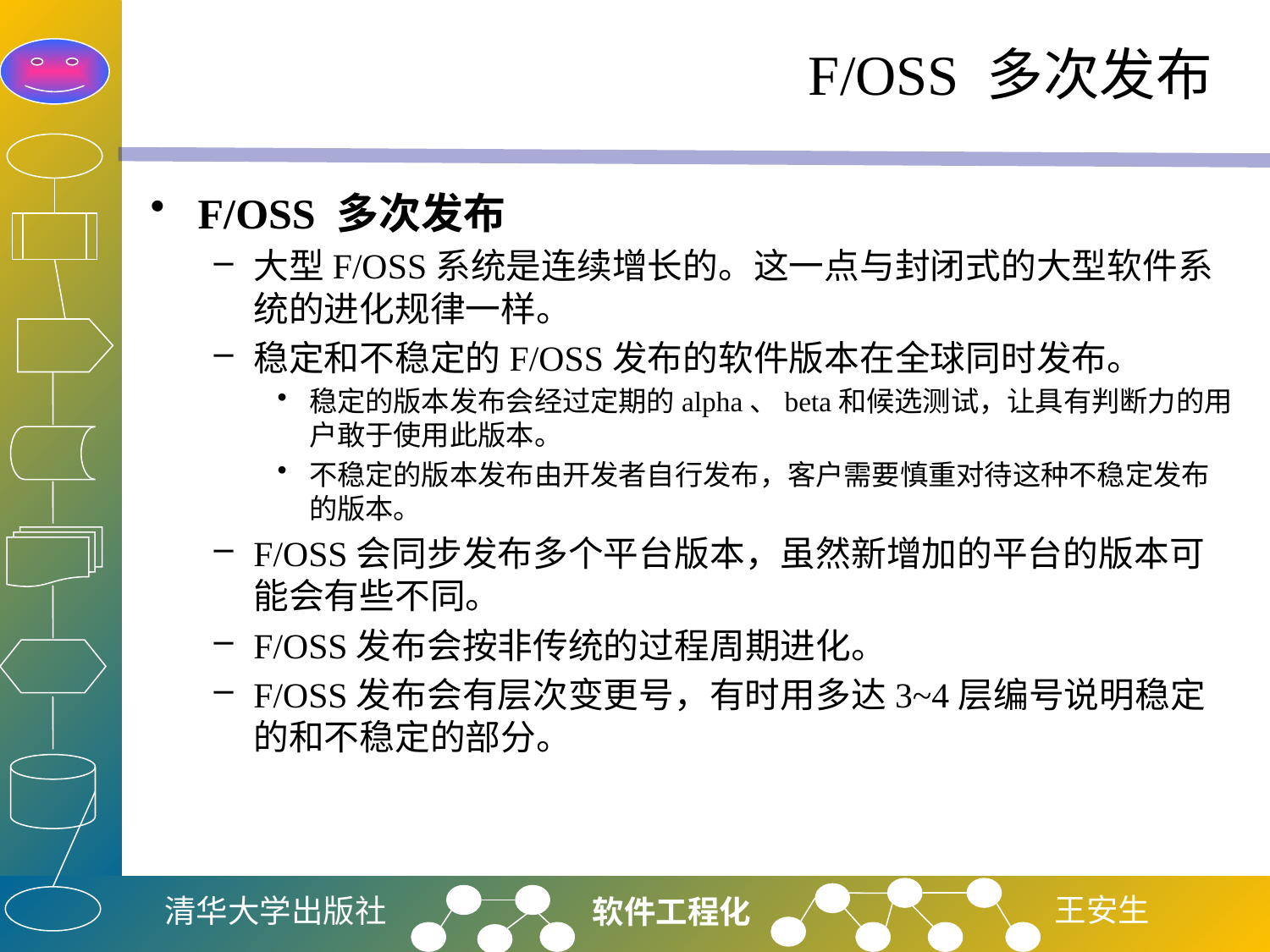

# F/OSS 多次发布
F/OSS 多次发布
大型F/OSS系统是连续增长的。这一点与封闭式的大型软件系统的进化规律一样。
稳定和不稳定的F/OSS发布的软件版本在全球同时发布。
稳定的版本发布会经过定期的alpha、beta和候选测试，让具有判断力的用户敢于使用此版本。
不稳定的版本发布由开发者自行发布，客户需要慎重对待这种不稳定发布的版本。
F/OSS会同步发布多个平台版本，虽然新增加的平台的版本可能会有些不同。
F/OSS发布会按非传统的过程周期进化。
F/OSS发布会有层次变更号，有时用多达3~4层编号说明稳定的和不稳定的部分。